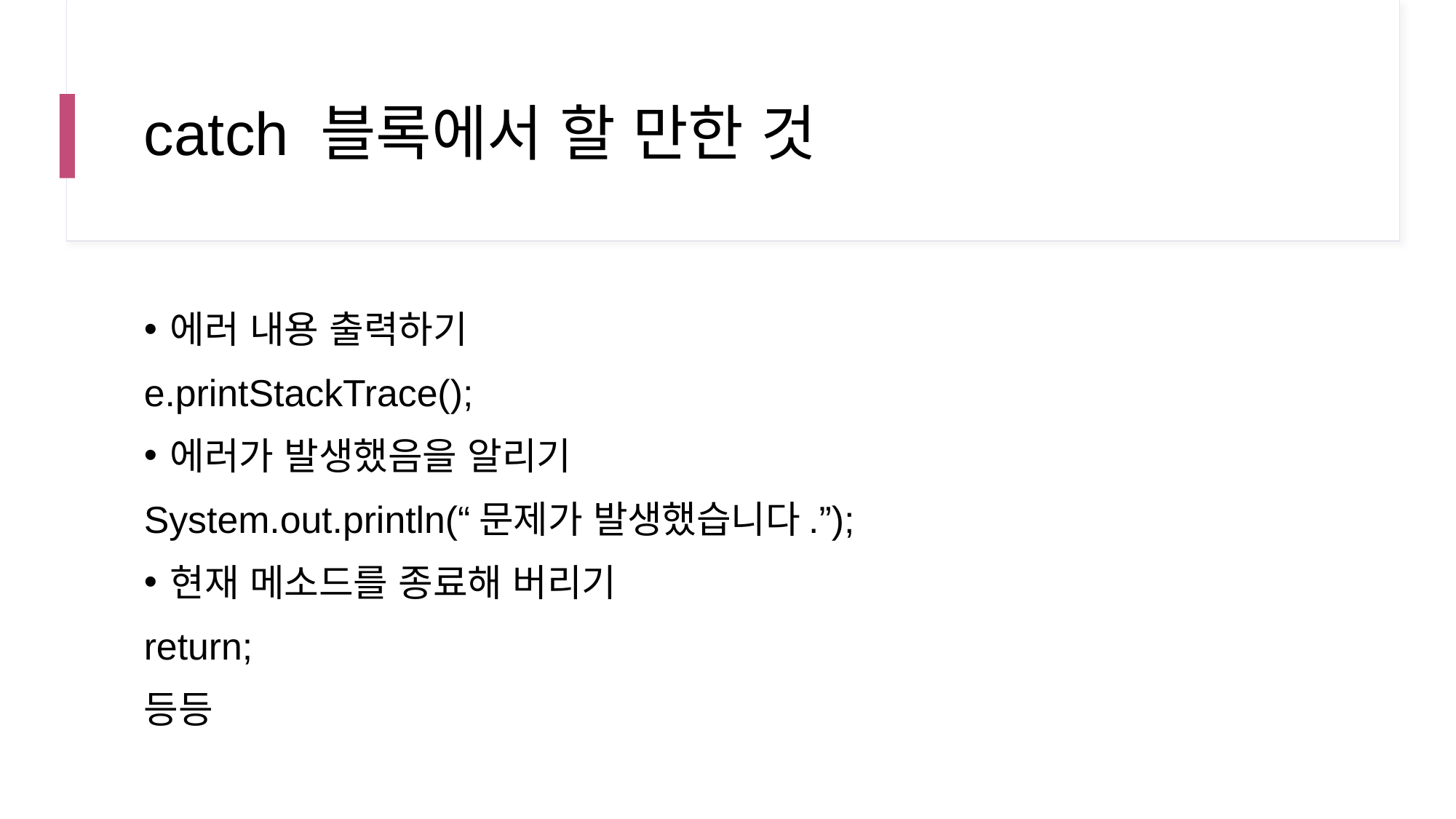

# catch 블록에서 할 만한 것
에러 내용 출력하기
e.printStackTrace();
에러가 발생했음을 알리기
System.out.println(“문제가 발생했습니다.”);
현재 메소드를 종료해 버리기
return;
등등